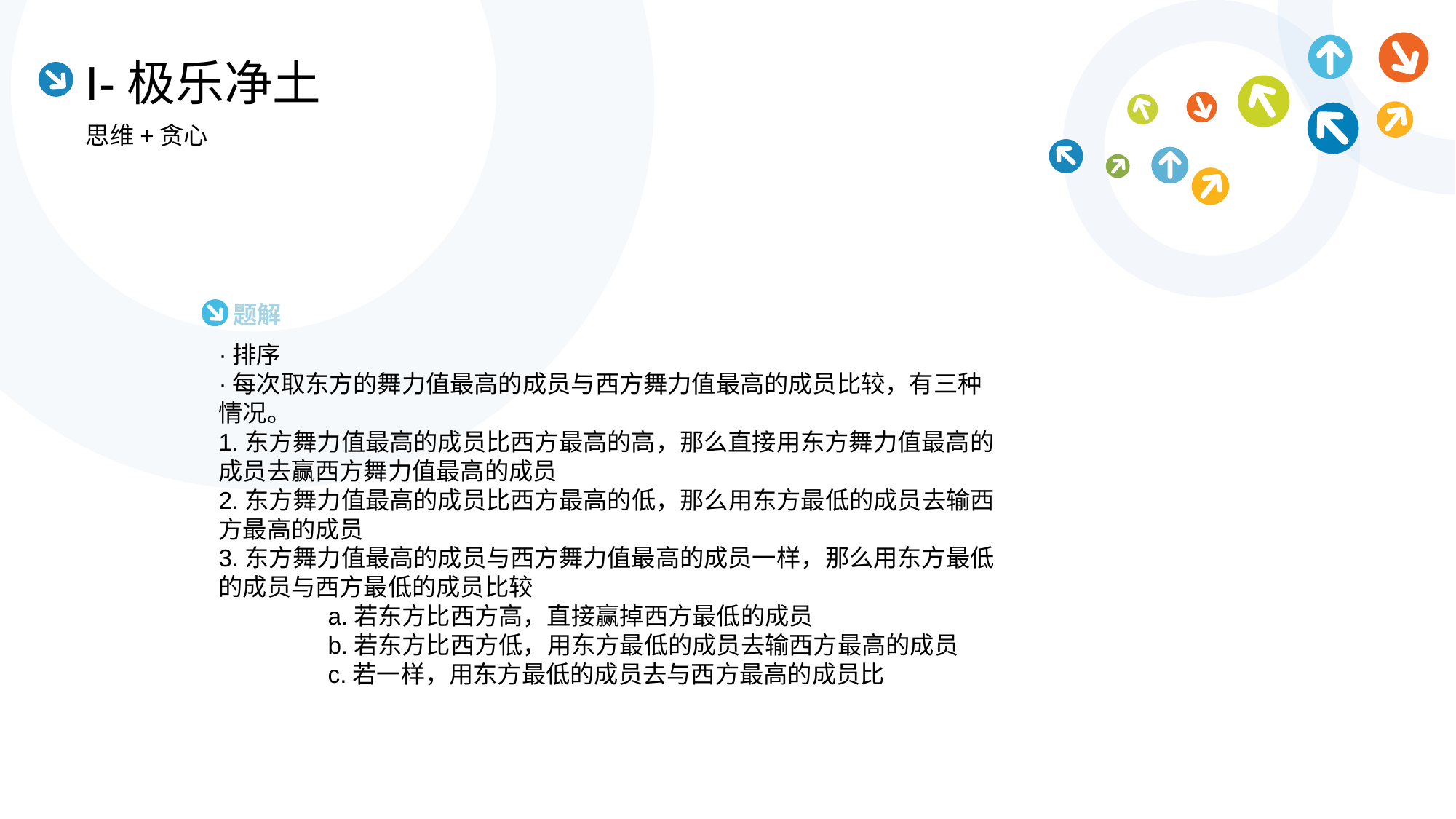

I-极乐净土

思维+贪心

题解

·排序
·每次取东方的舞力值最高的成员与西方舞力值最高的成员比较，有三种情况。
1.东方舞力值最高的成员比西方最高的高，那么直接用东方舞力值最高的成员去赢西方舞力值最高的成员
2.东方舞力值最高的成员比西方最高的低，那么用东方最低的成员去输西方最高的成员
3.东方舞力值最高的成员与西方舞力值最高的成员一样，那么用东方最低的成员与西方最低的成员比较
	a.若东方比西方高，直接赢掉西方最低的成员
	b.若东方比西方低，用东方最低的成员去输西方最高的成员		c.若一样，用东方最低的成员去与西方最高的成员比

11